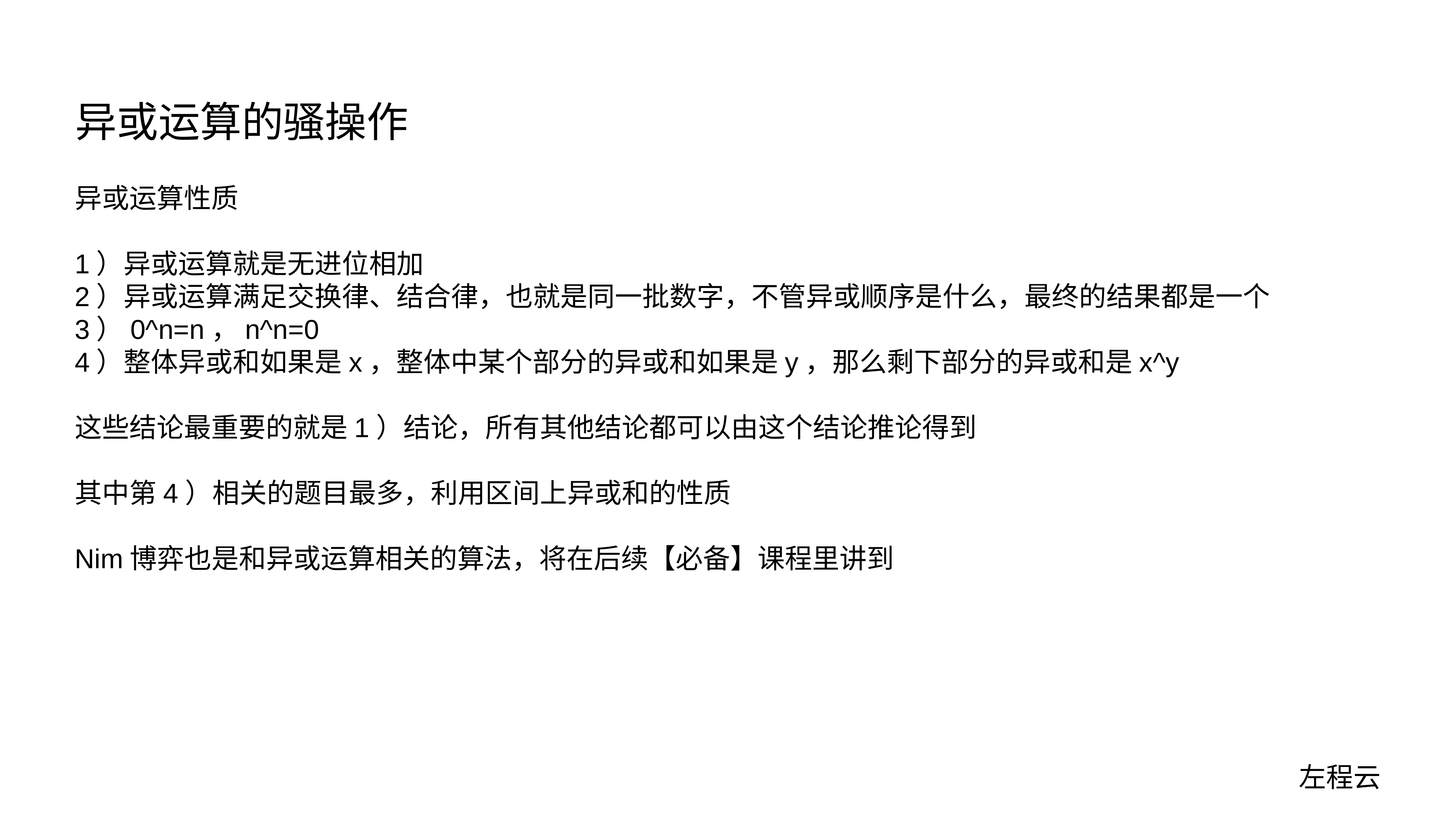

# 异或运算的骚操作
异或运算性质

1）异或运算就是无进位相加
2）异或运算满足交换律、结合律，也就是同一批数字，不管异或顺序是什么，最终的结果都是一个
3）0^n=n，n^n=0
4）整体异或和如果是x，整体中某个部分的异或和如果是y，那么剩下部分的异或和是x^y

这些结论最重要的就是1）结论，所有其他结论都可以由这个结论推论得到

其中第4）相关的题目最多，利用区间上异或和的性质

Nim博弈也是和异或运算相关的算法，将在后续【必备】课程里讲到
左程云